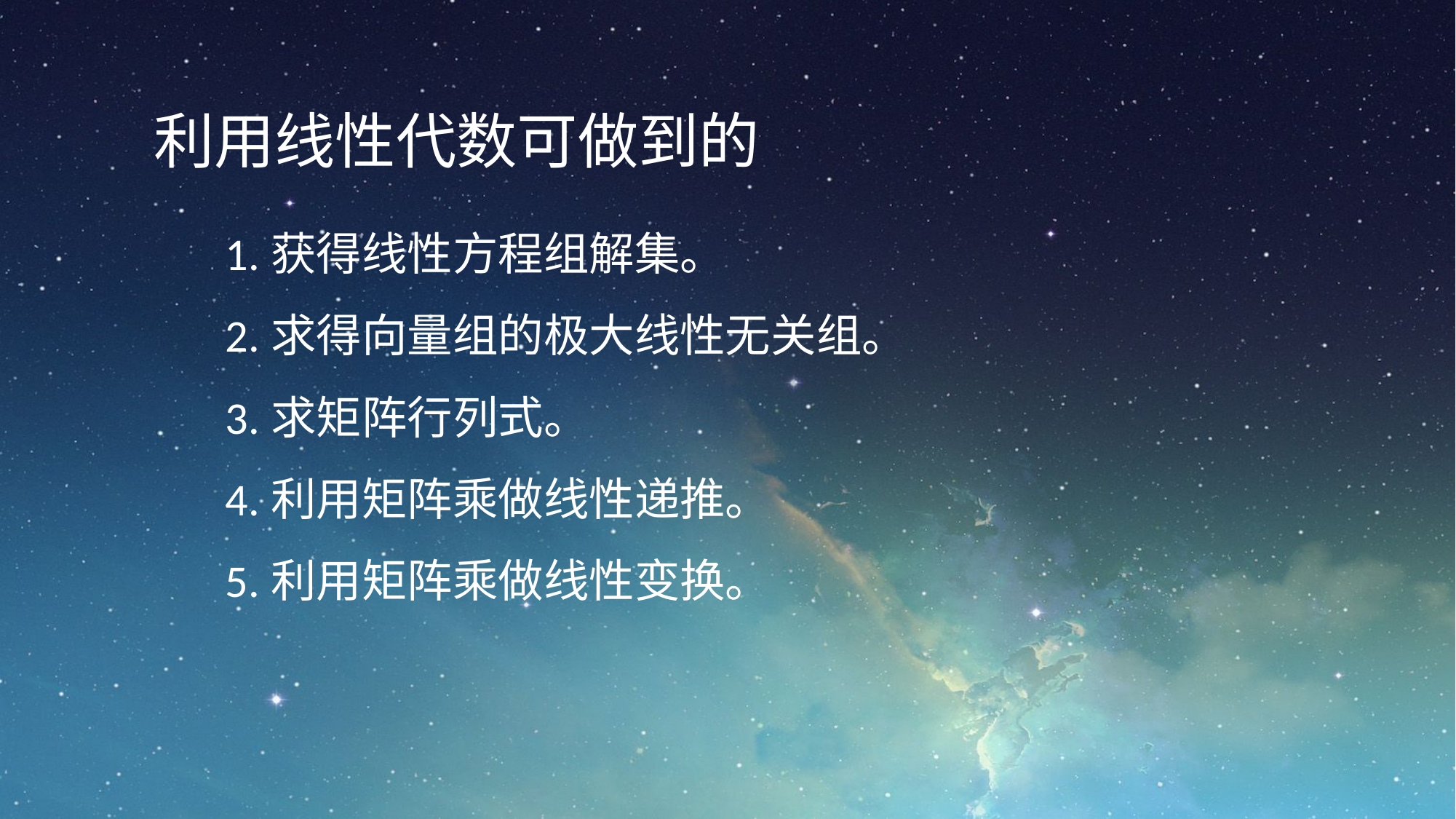

利用线性代数可做到的
1.获得线性方程组解集。
2.求得向量组的极大线性无关组。
3.求矩阵行列式。
4.利用矩阵乘做线性递推。
5.利用矩阵乘做线性变换。